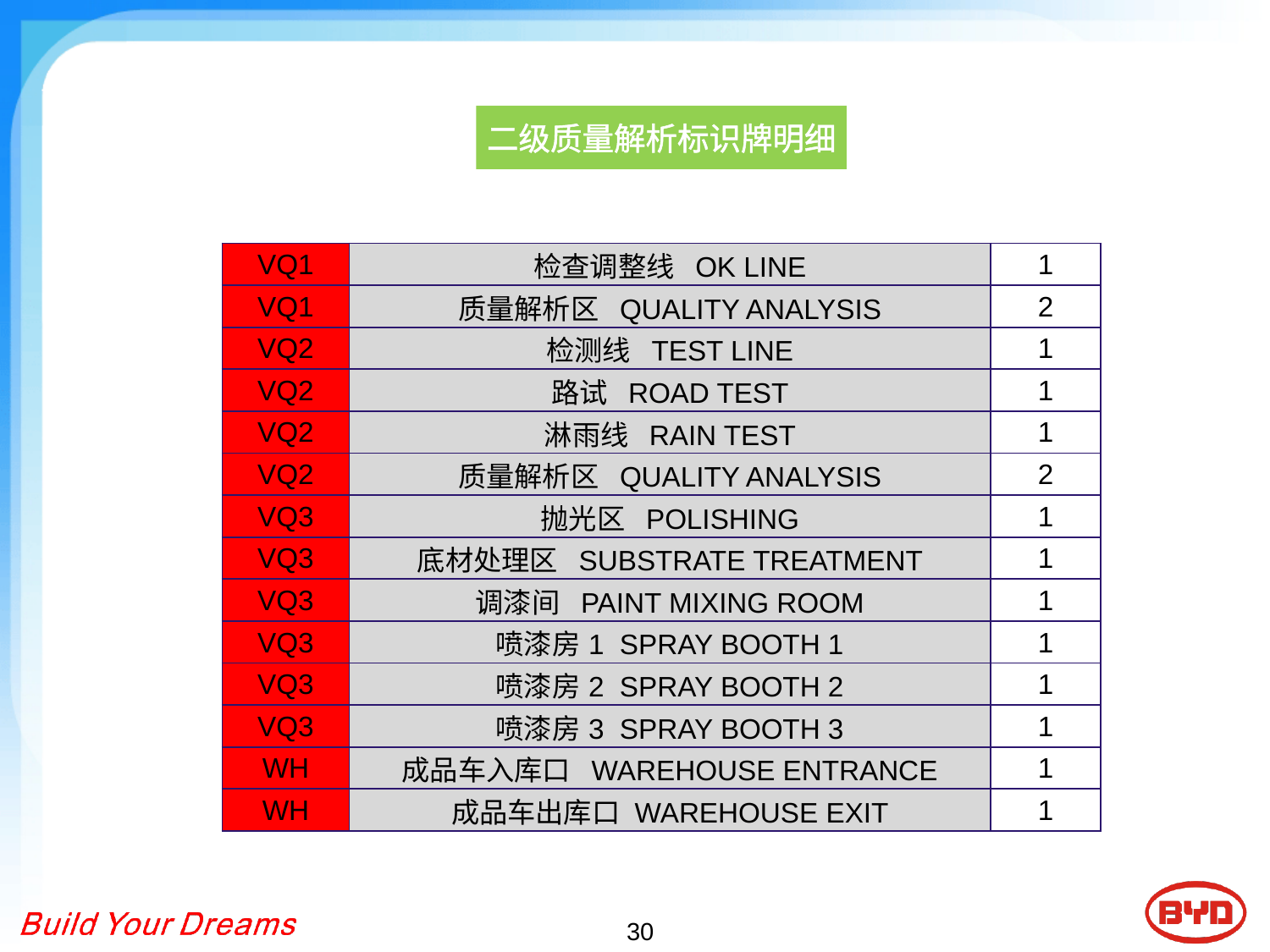

二级质量解析标识牌明细
| VQ1 | 检查调整线 OK LINE | 1 |
| --- | --- | --- |
| VQ1 | 质量解析区 QUALITY ANALYSIS | 2 |
| VQ2 | 检测线 TEST LINE | 1 |
| VQ2 | 路试 ROAD TEST | 1 |
| VQ2 | 淋雨线 RAIN TEST | 1 |
| VQ2 | 质量解析区 QUALITY ANALYSIS | 2 |
| VQ3 | 抛光区 POLISHING | 1 |
| VQ3 | 底材处理区 SUBSTRATE TREATMENT | 1 |
| VQ3 | 调漆间 PAINT MIXING ROOM | 1 |
| VQ3 | 喷漆房1 SPRAY BOOTH 1 | 1 |
| VQ3 | 喷漆房2 SPRAY BOOTH 2 | 1 |
| VQ3 | 喷漆房3 SPRAY BOOTH 3 | 1 |
| WH | 成品车入库口 WAREHOUSE ENTRANCE | 1 |
| WH | 成品车出库口 WAREHOUSE EXIT | 1 |
30